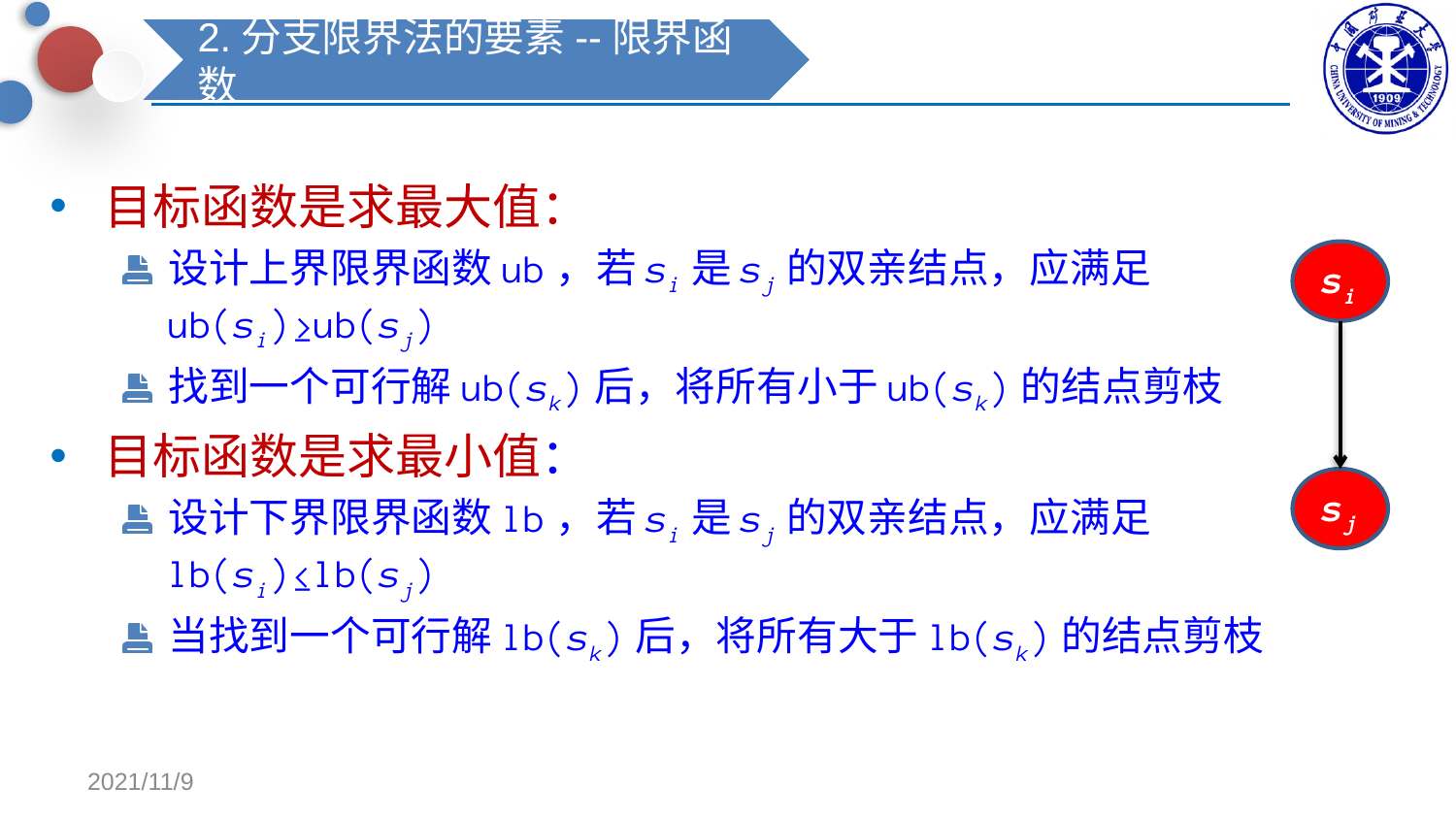

2.分支限界法的要素--限界函数
目标函数是求最大值：
设计上界限界函数ub，若si是sj的双亲结点，应满足ub(si)≥ub(sj)
找到一个可行解ub(sk)后，将所有小于ub(sk)的结点剪枝
目标函数是求最小值：
设计下界限界函数lb，若si是sj的双亲结点，应满足lb(si)≤lb(sj)
当找到一个可行解lb(sk)后，将所有大于lb(sk)的结点剪枝

si
sj
2021/11/9